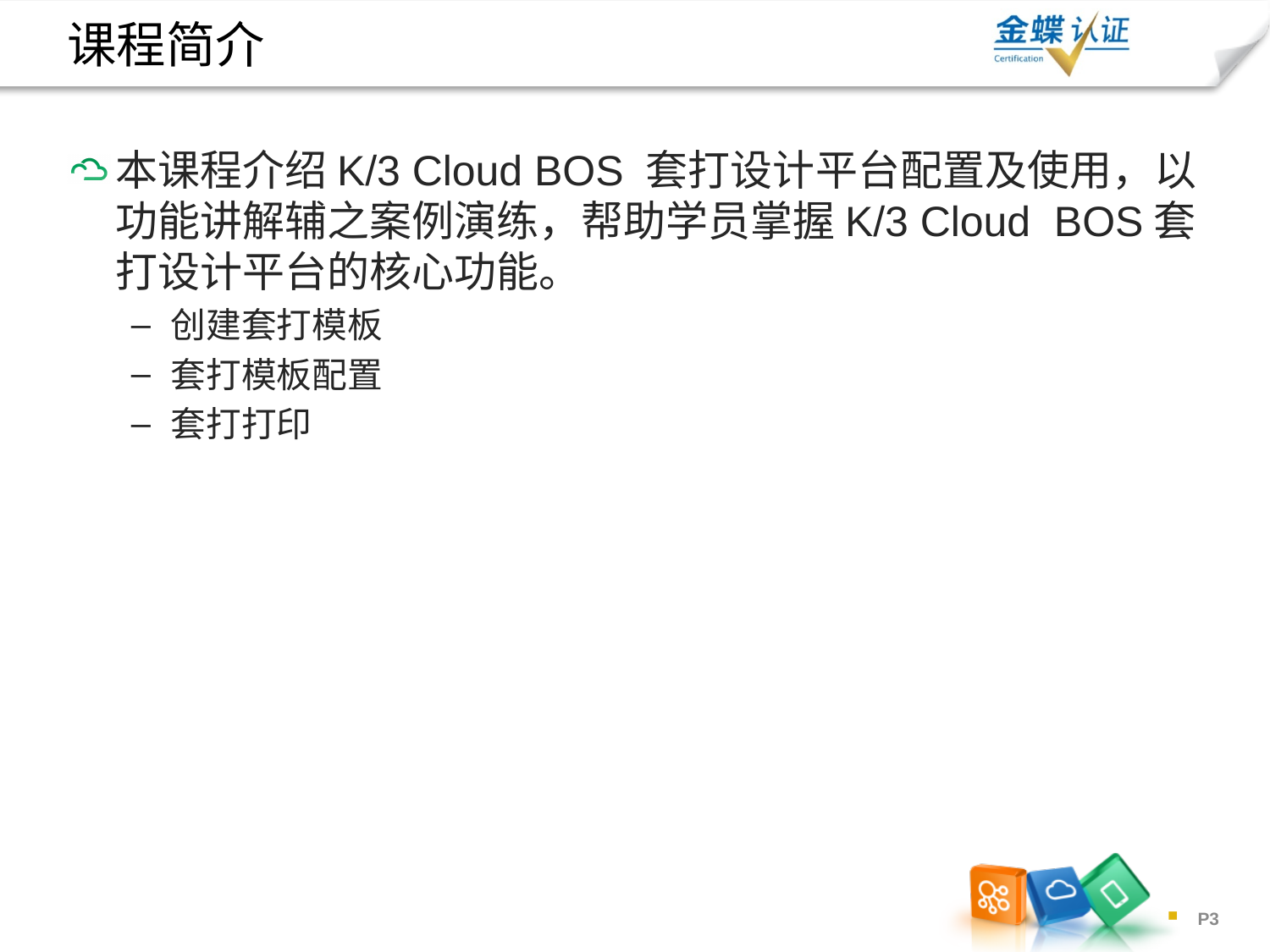

# 课程简介
本课程介绍K/3 Cloud BOS 套打设计平台配置及使用，以功能讲解辅之案例演练，帮助学员掌握K/3 Cloud  BOS套打设计平台的核心功能。
创建套打模板
套打模板配置
套打打印